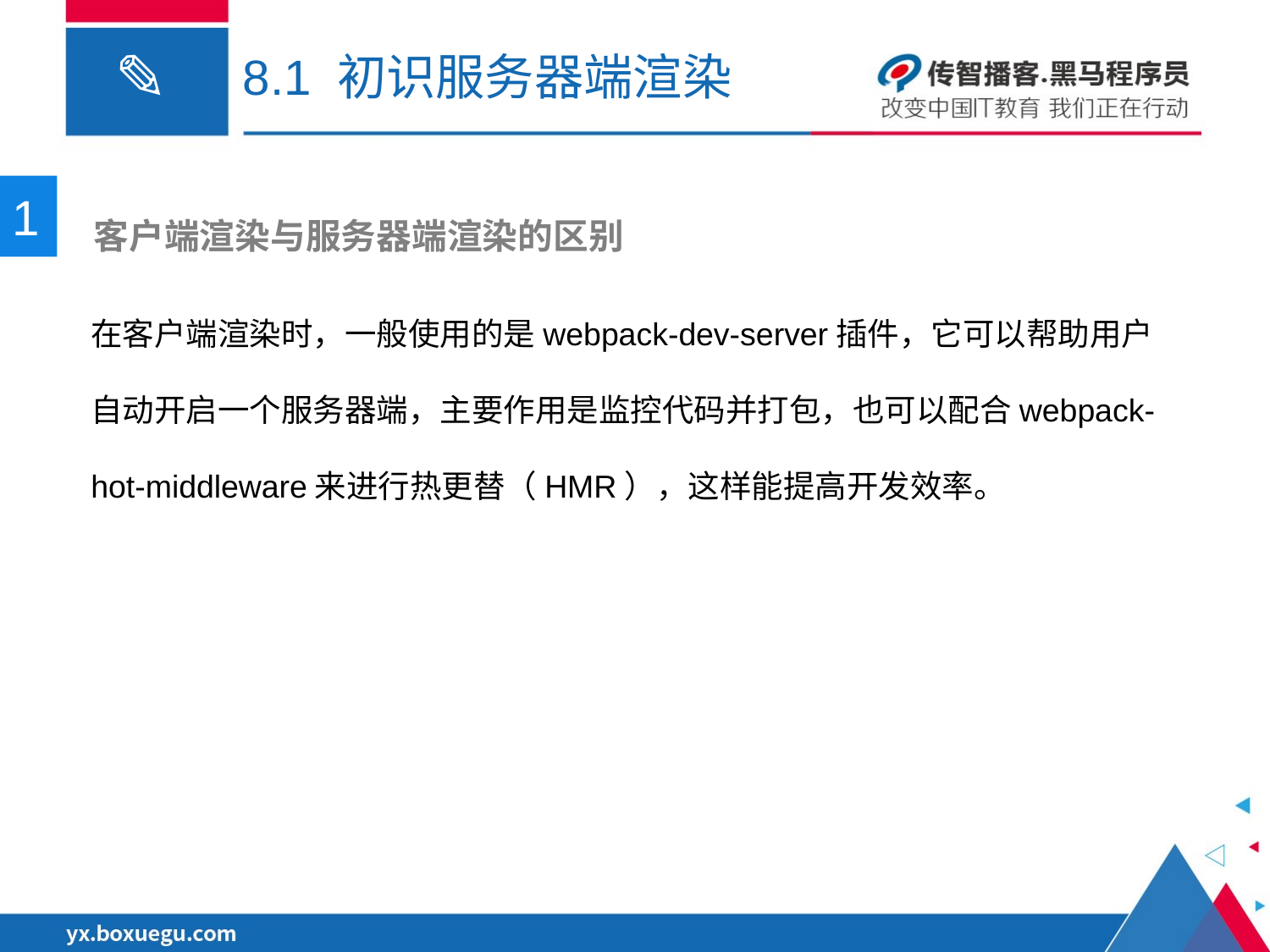

# 8.1 初识服务器端渲染

1
  客户端渲染与服务器端渲染的区别
在客户端渲染时，一般使用的是webpack-dev-server插件，它可以帮助用户自动开启一个服务器端，主要作用是监控代码并打包，也可以配合webpack-hot-middleware来进行热更替（HMR），这样能提高开发效率。